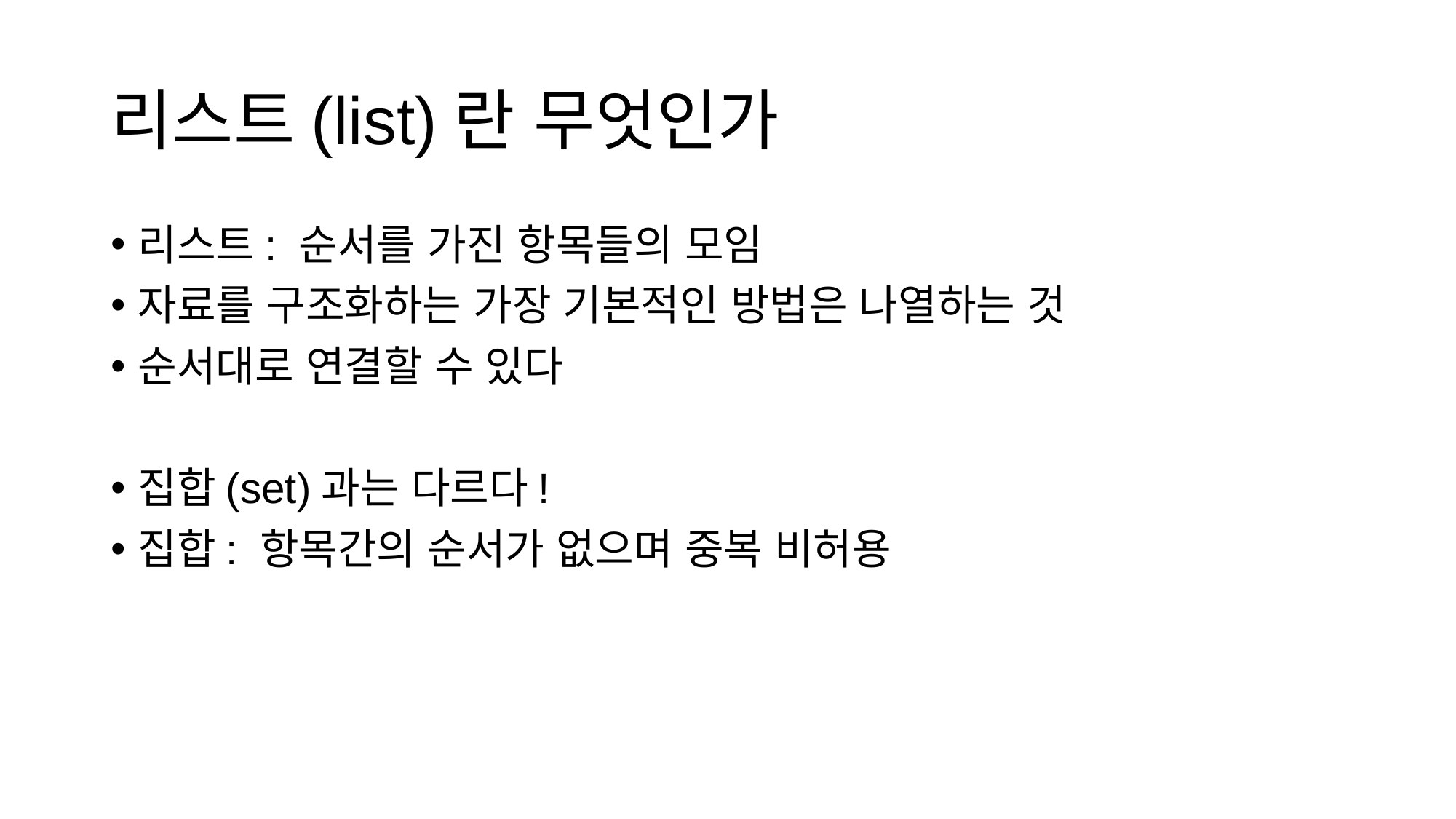

# 리스트(list)란 무엇인가
리스트: 순서를 가진 항목들의 모임
자료를 구조화하는 가장 기본적인 방법은 나열하는 것
순서대로 연결할 수 있다

집합(set)과는 다르다!
집합: 항목간의 순서가 없으며 중복 비허용